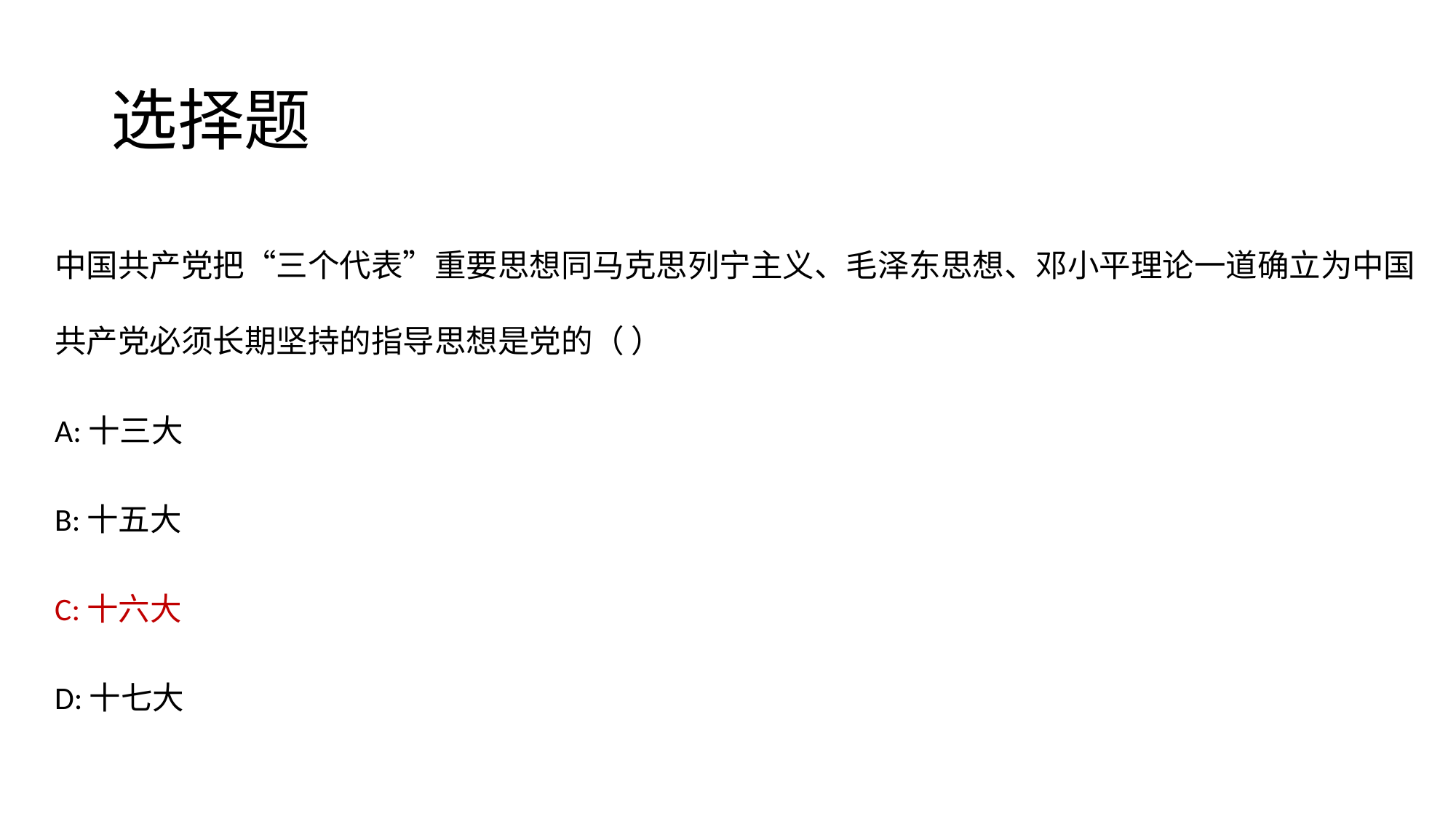

# 选择题
中国共产党把“三个代表”重要思想同马克思列宁主义、毛泽东思想、邓小平理论一道确立为中国共产党必须长期坚持的指导思想是党的（ ）
A:十三大
B:十五大
C:十六大
D:十七大